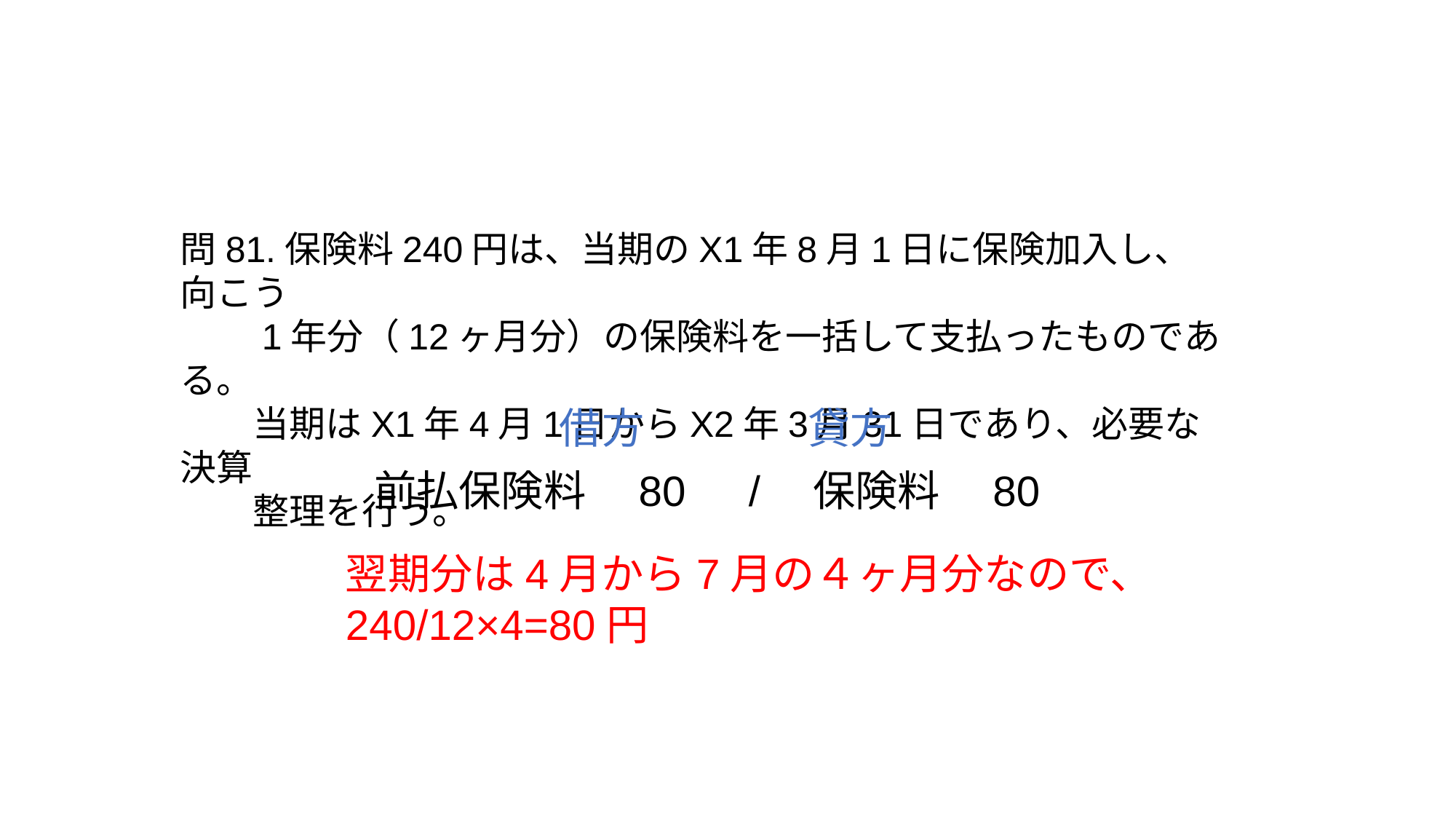

問81.保険料240円は、当期のX1年8月1日に保険加入し、向こう
　　1年分（12ヶ月分）の保険料を一括して支払ったものである。
　　当期はX1年4月1日からX2年3月31日であり、必要な決算
　　整理を行う。
借方
貸方
前払保険料　80　/　保険料　80
翌期分は4月から7月の４ヶ月分なので、
240/12×4=80円